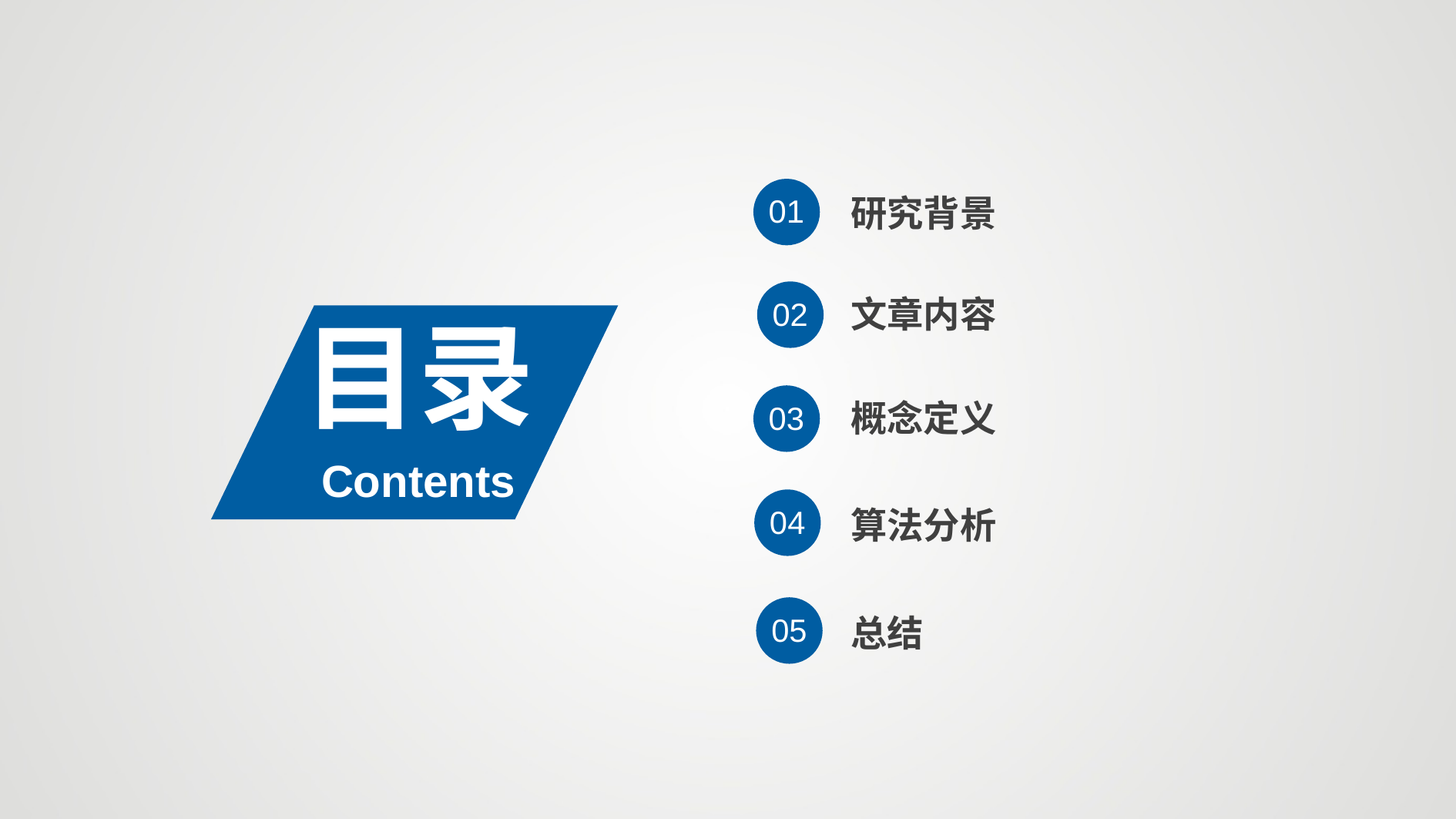

01
研究背景

02
文章内容

目录
Contents

03
概念定义

04
算法分析

05
总结